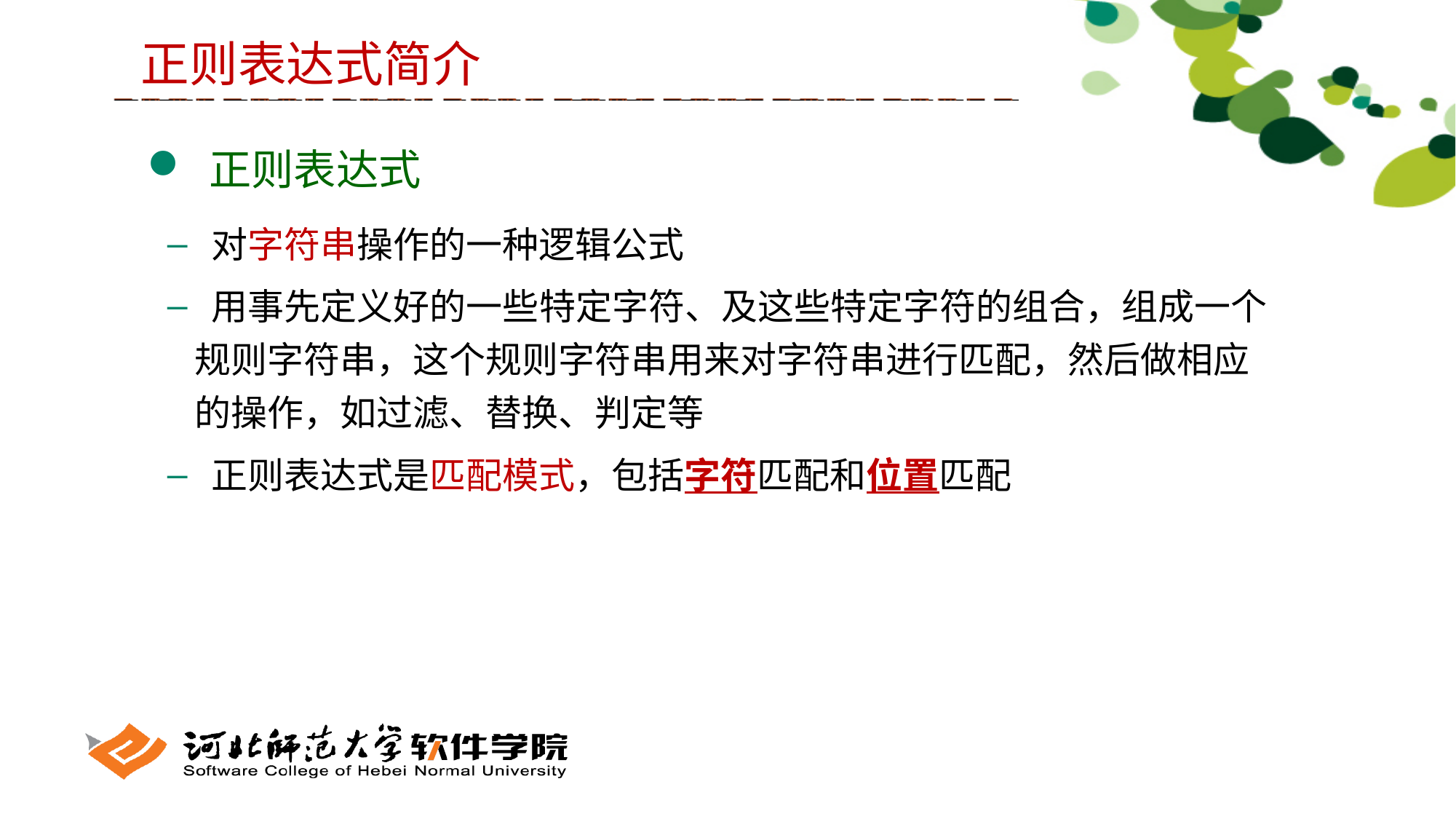

正则表达式简介
 正则表达式
 对字符串操作的一种逻辑公式
 用事先定义好的一些特定字符、及这些特定字符的组合，组成一个规则字符串，这个规则字符串用来对字符串进行匹配，然后做相应的操作，如过滤、替换、判定等
 正则表达式是匹配模式，包括字符匹配和位置匹配